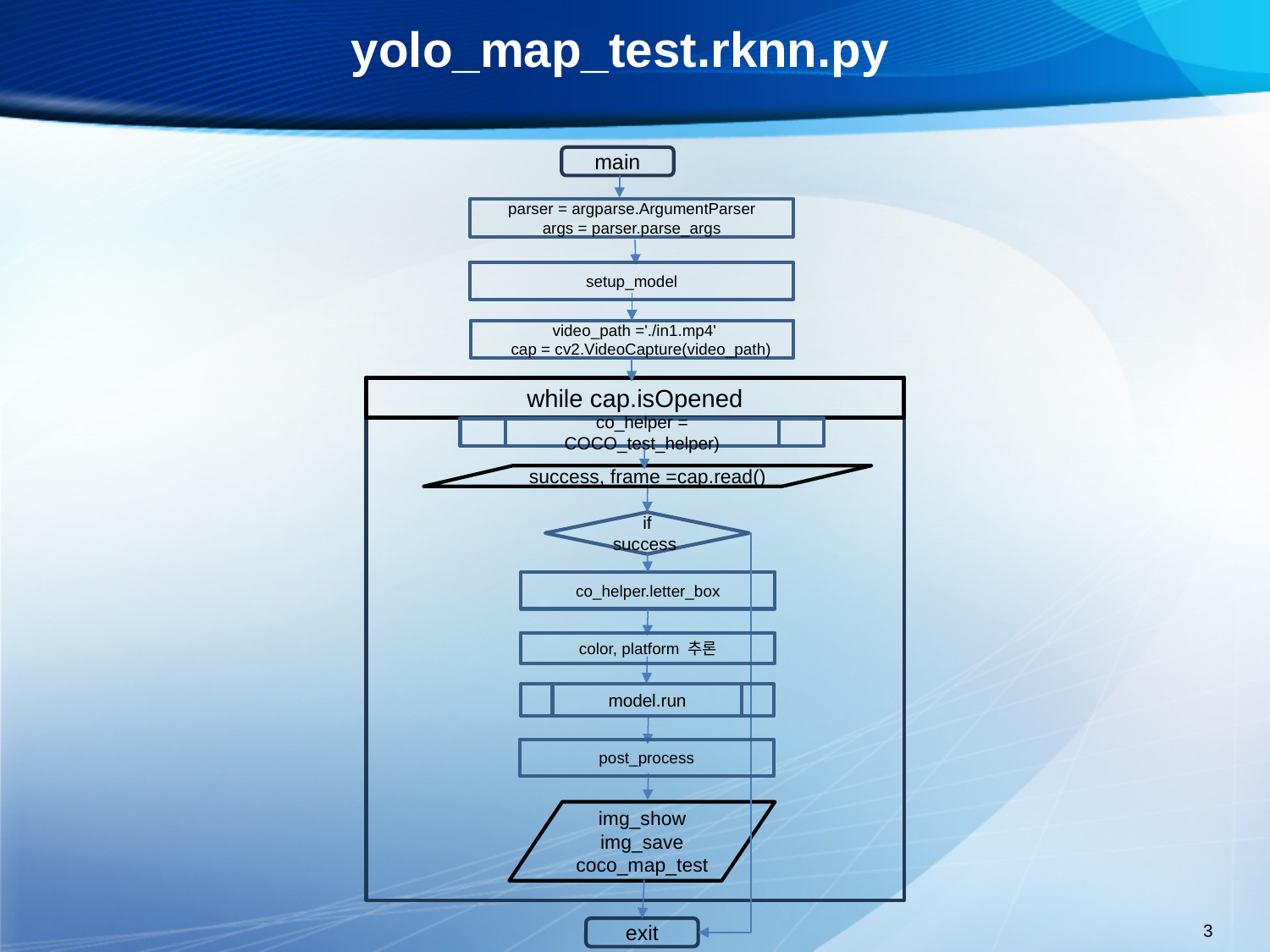

# yolo_map_test.rknn.py
main
parser = argparse.ArgumentParser
args = parser.parse_args
setup_model
 video_path ='./in1.mp4'
    cap = cv2.VideoCapture(video_path)

while cap.isOpened
co_helper = COCO_test_helper)
success, frame =cap.read()
if success
co_helper.letter_box
 color, platform 추론
model.run
post_process
img_show
img_save
coco_map_test
exit